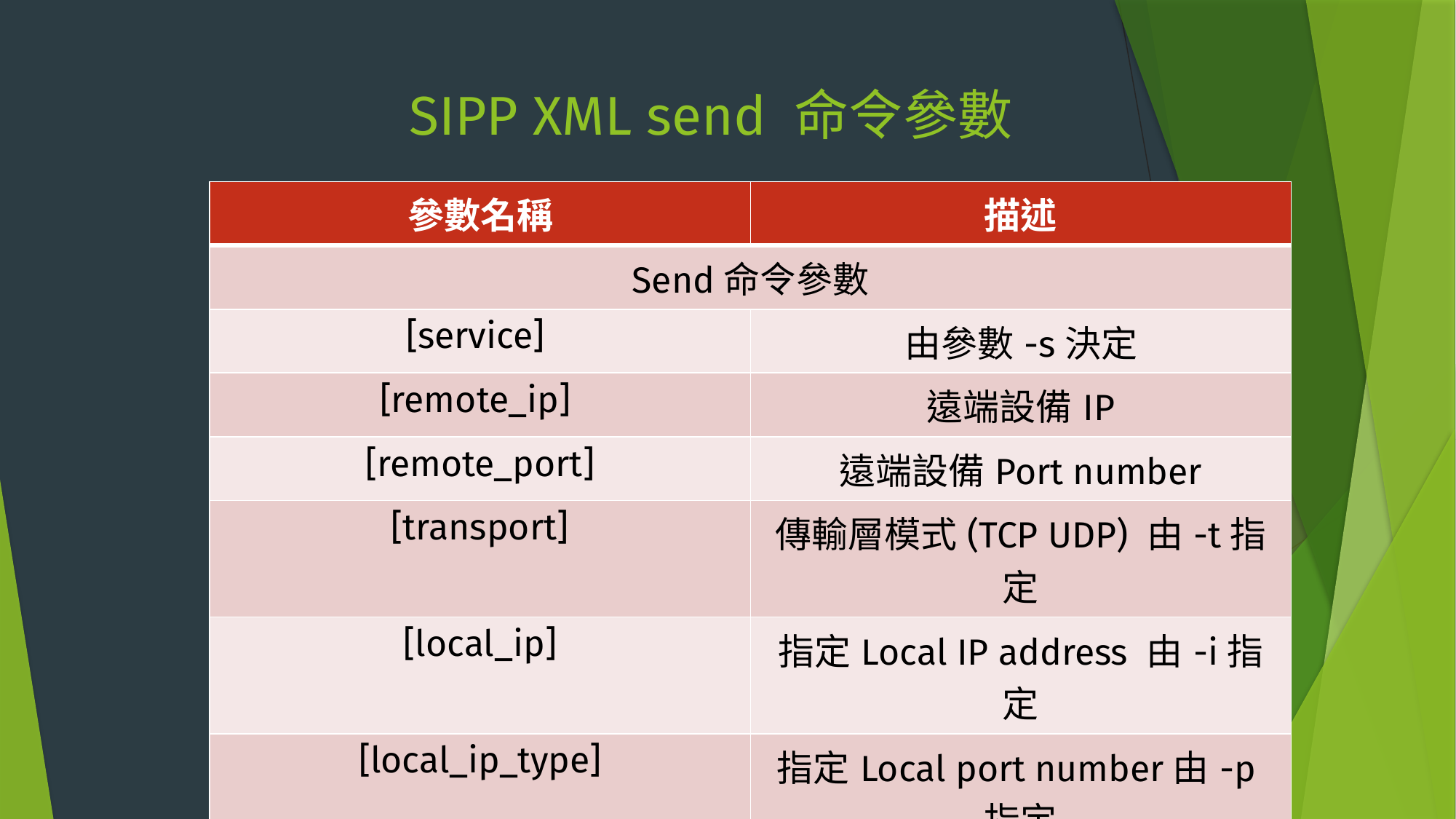

SIPP XML send 命令參數
| 參數名稱 | 描述 |
| --- | --- |
| Send命令參數 |  |
| [service] | 由參數-s決定 |
| [remote\_ip] | 遠端設備IP |
| [remote\_port] | 遠端設備Port number |
| [transport] | 傳輸層模式(TCP UDP) 由-t指定 |
| [local\_ip] | 指定Local IP address 由-i指定 |
| [local\_ip\_type] | 指定Local port number由-p指定 |